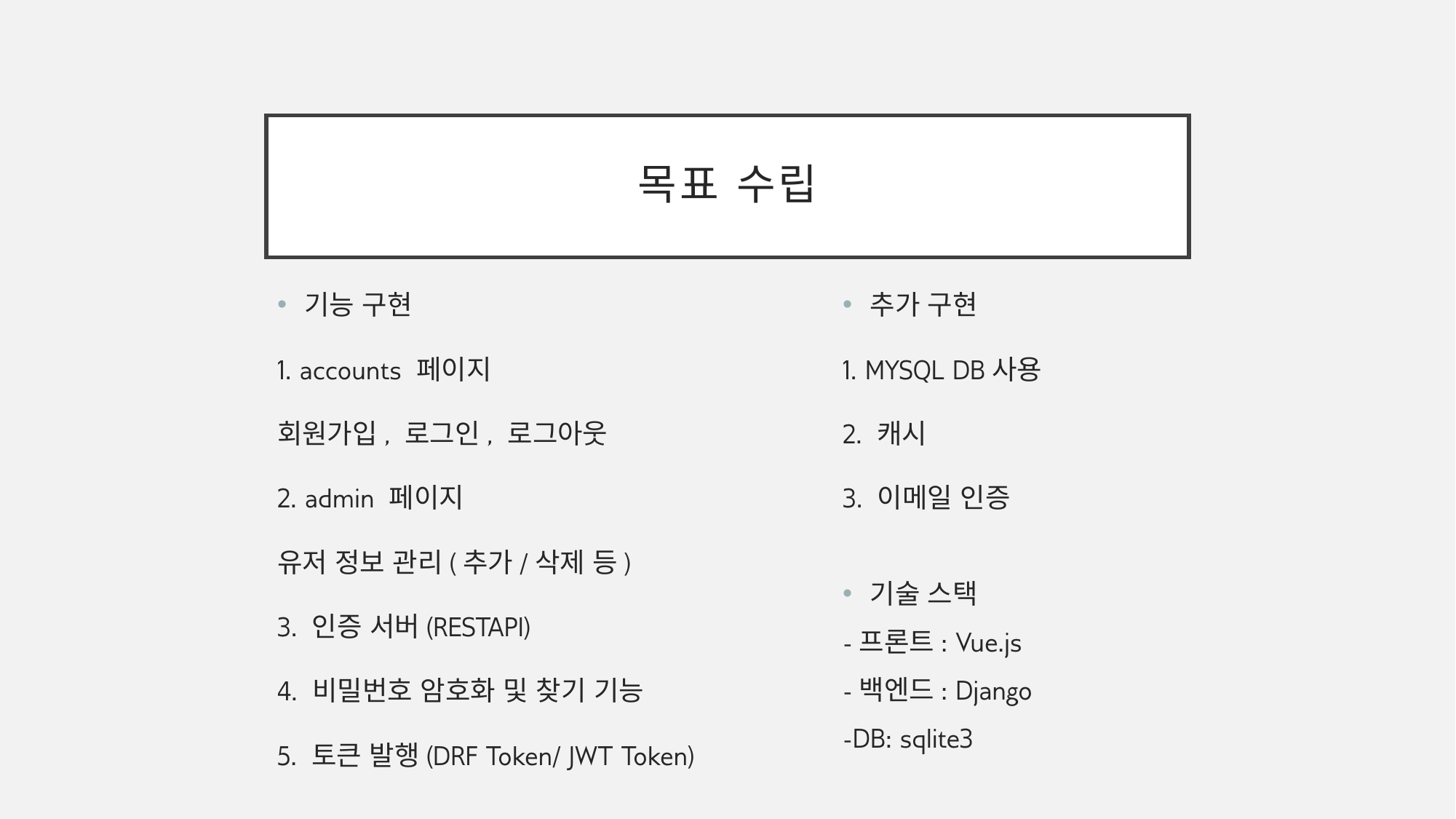

# 목표 수립
기능 구현
1. accounts 페이지
회원가입, 로그인, 로그아웃
2. admin 페이지
유저 정보 관리(추가/삭제 등)
3. 인증 서버(RESTAPI)
4. 비밀번호 암호화 및 찾기 기능
5. 토큰 발행(DRF Token/ JWT Token)

추가 구현
1. MYSQL DB사용
2. 캐시
3. 이메일 인증

기술 스택
-프론트: Vue.js
-백엔드: Django
-DB: sqlite3